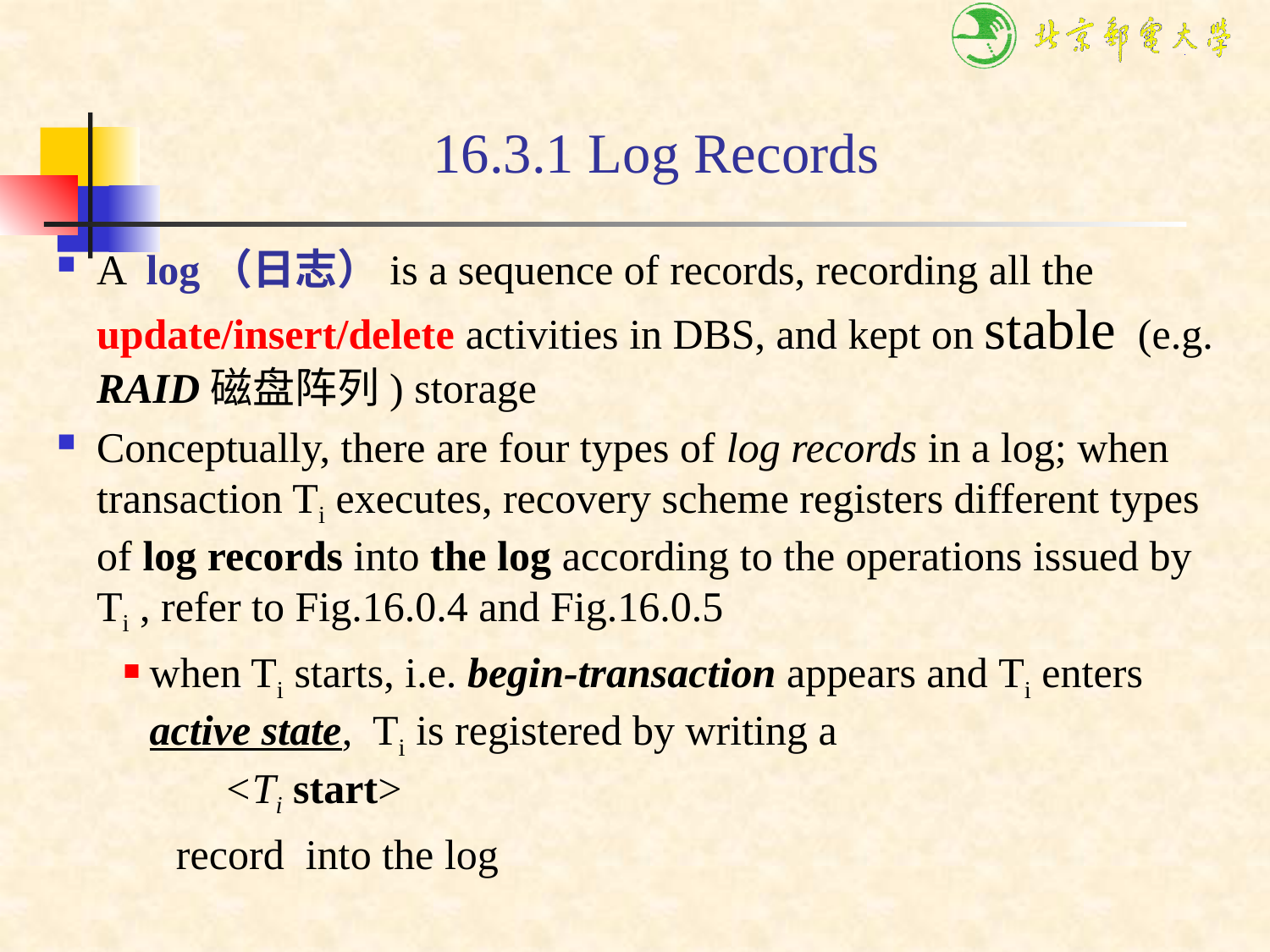

# 16.3.1 Log Records
A  log（日志）is a sequence of records, recording all the update/insert/delete activities in DBS, and kept on stable  (e.g. RAID磁盘阵列) storage
Conceptually, there are four types of log records in a log; when transaction Ti executes, recovery scheme registers different types of log records into the log according to the operations issued by  Ti , refer to Fig.16.0.4 and Fig.16.0.5
when Ti starts, i.e. begin-transaction appears and Ti enters active state,  Ti is registered by writing a
       <Ti start>
     record  into the log
20